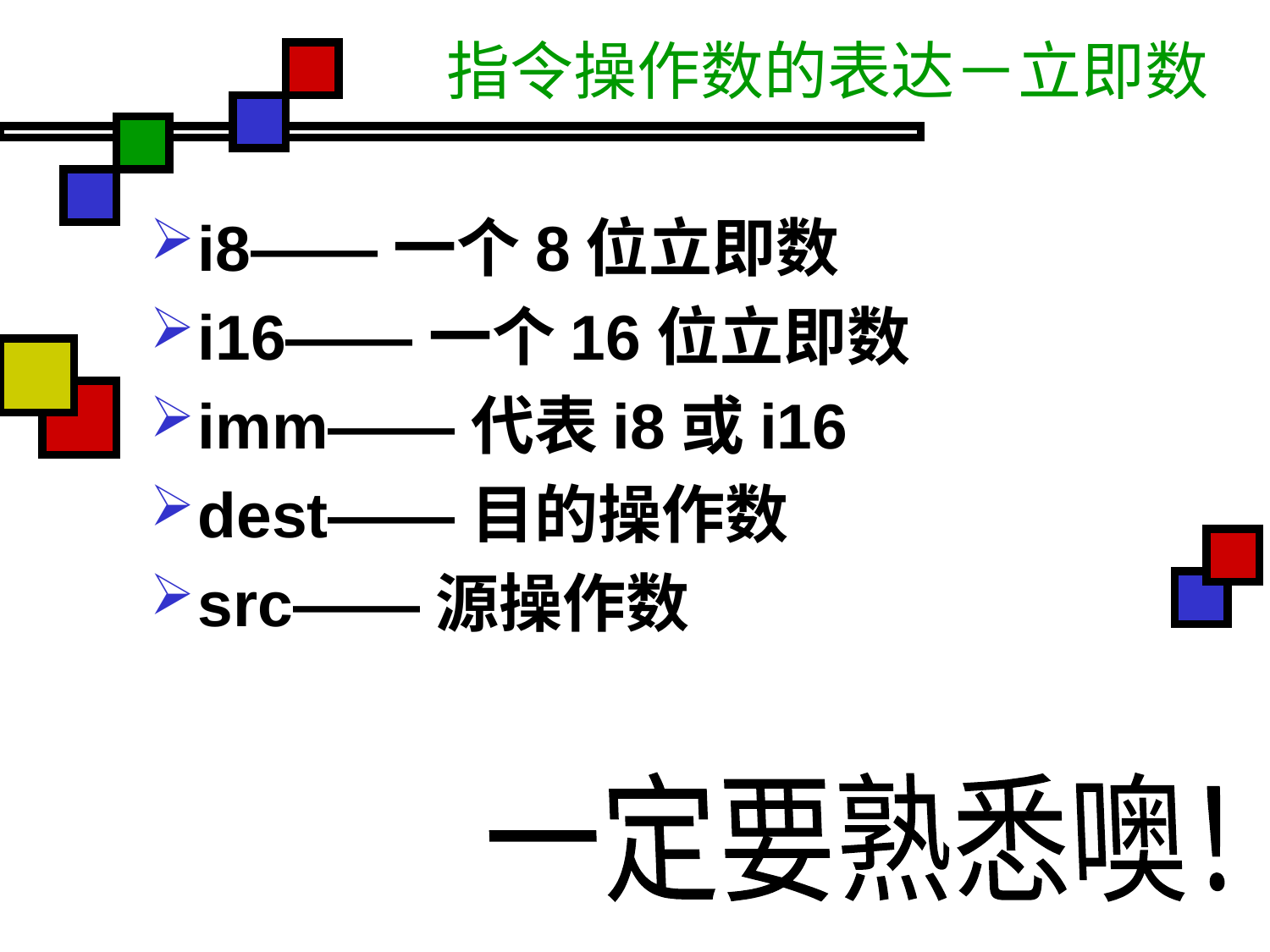

# 指令操作数的表达－立即数
i8——一个8位立即数
i16——一个16位立即数
imm——代表i8或i16
dest——目的操作数
src——源操作数
一定要熟悉噢！